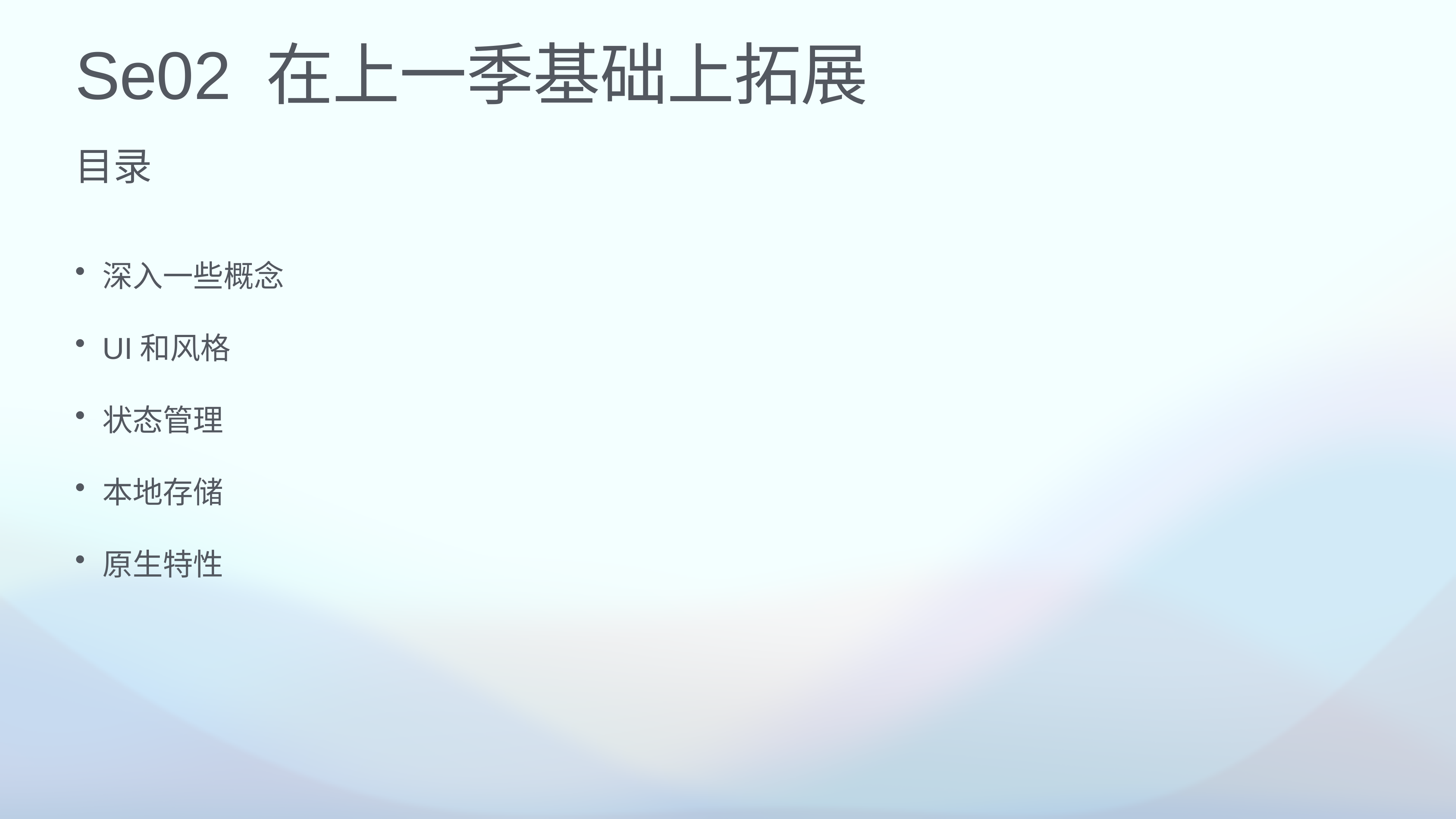

# Se02 在上一季基础上拓展
目录
深入一些概念
UI和风格
状态管理
本地存储
原生特性